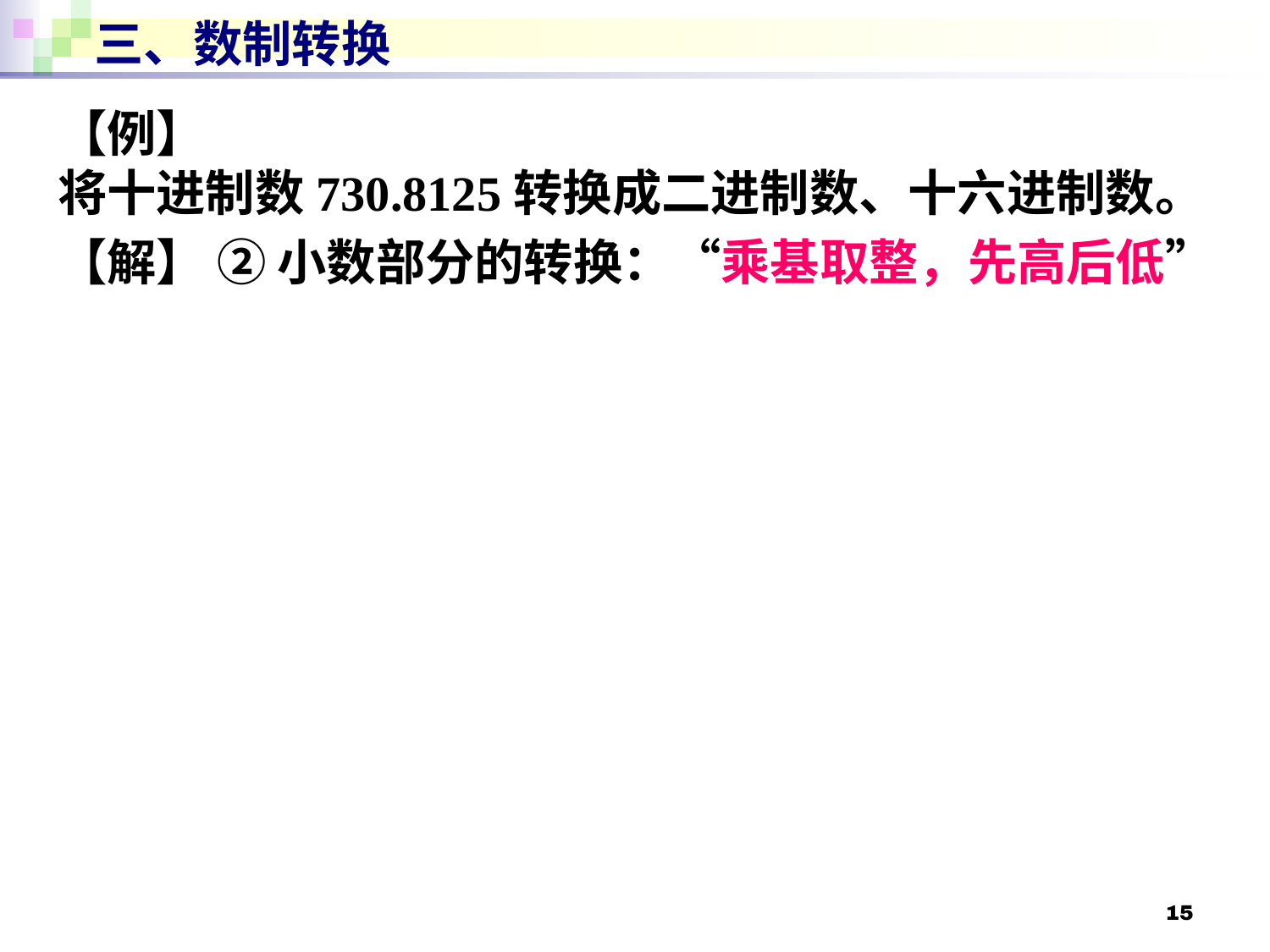

# 三、数制转换
【例】
将十进制数730.8125转换成二进制数、十六进制数。
【解】 ② 小数部分的转换：“乘基取整，先高后低”

15